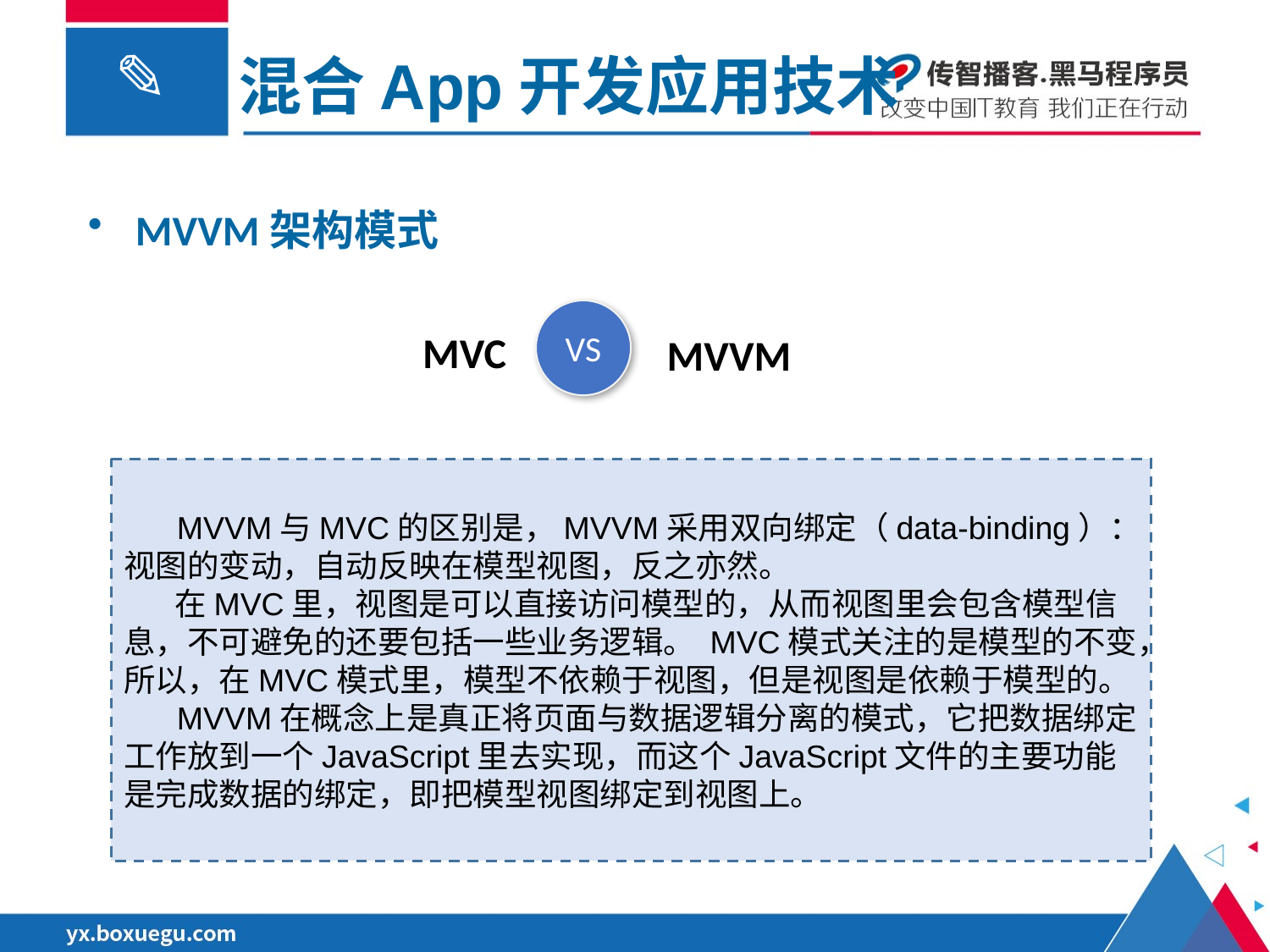

混合App开发应用技术
MVVM架构模式
VS
MVC
MVVM
      MVVM与MVC的区别是，MVVM采用双向绑定（data-binding）：视图的变动，自动反映在模型视图，反之亦然。
      在MVC里，视图是可以直接访问模型的，从而视图里会包含模型信息，不可避免的还要包括一些业务逻辑。 MVC模式关注的是模型的不变，所以，在MVC模式里，模型不依赖于视图，但是视图是依赖于模型的。
      MVVM在概念上是真正将页面与数据逻辑分离的模式，它把数据绑定工作放到一个JavaScript里去实现，而这个JavaScript文件的主要功能是完成数据的绑定，即把模型视图绑定到视图上。